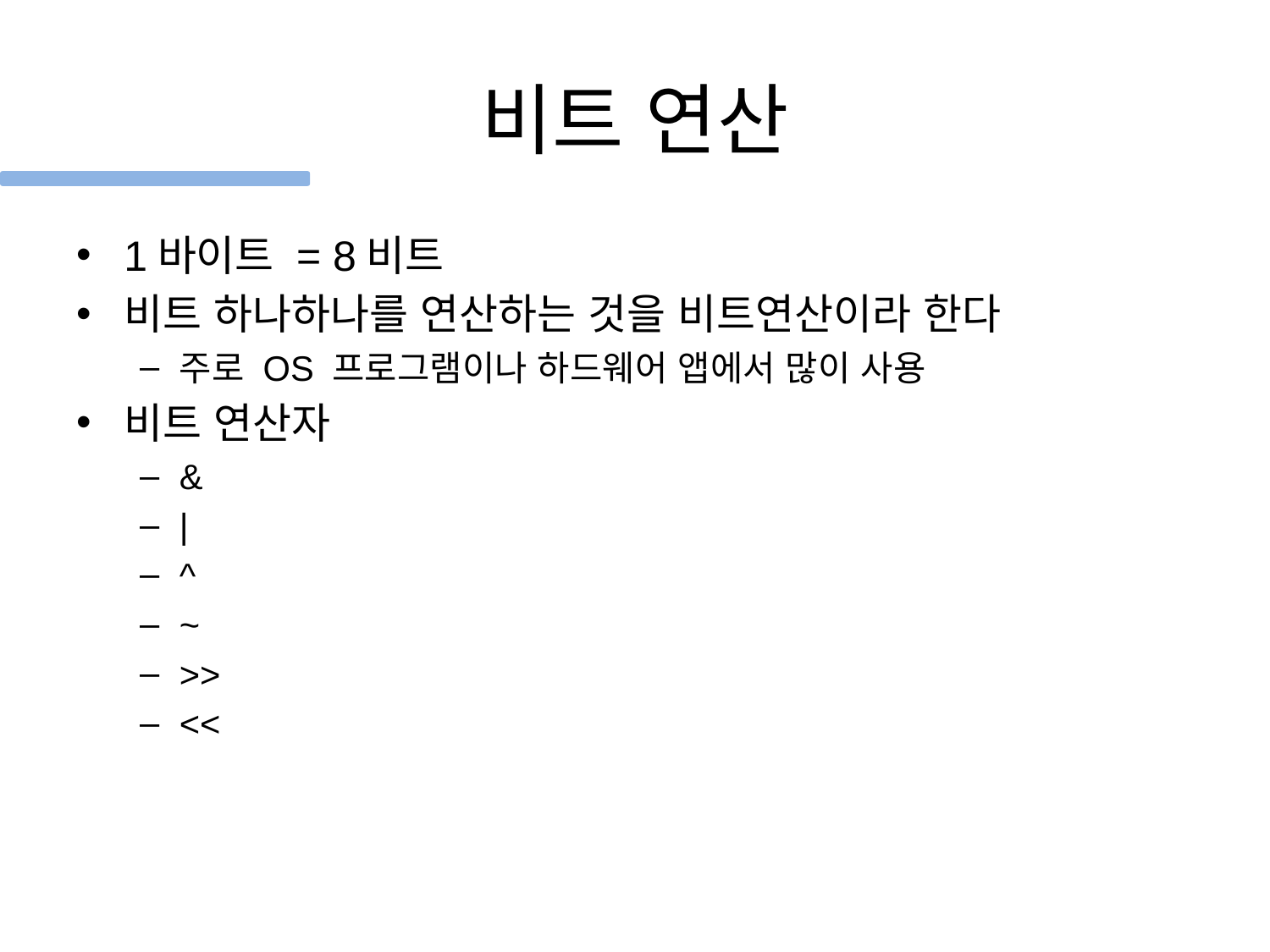

# 비트 연산

1바이트 = 8비트
비트 하나하나를 연산하는 것을 비트연산이라 한다
주로 OS 프로그램이나 하드웨어 앱에서 많이 사용
비트 연산자
&
|
^
~
>>
<<